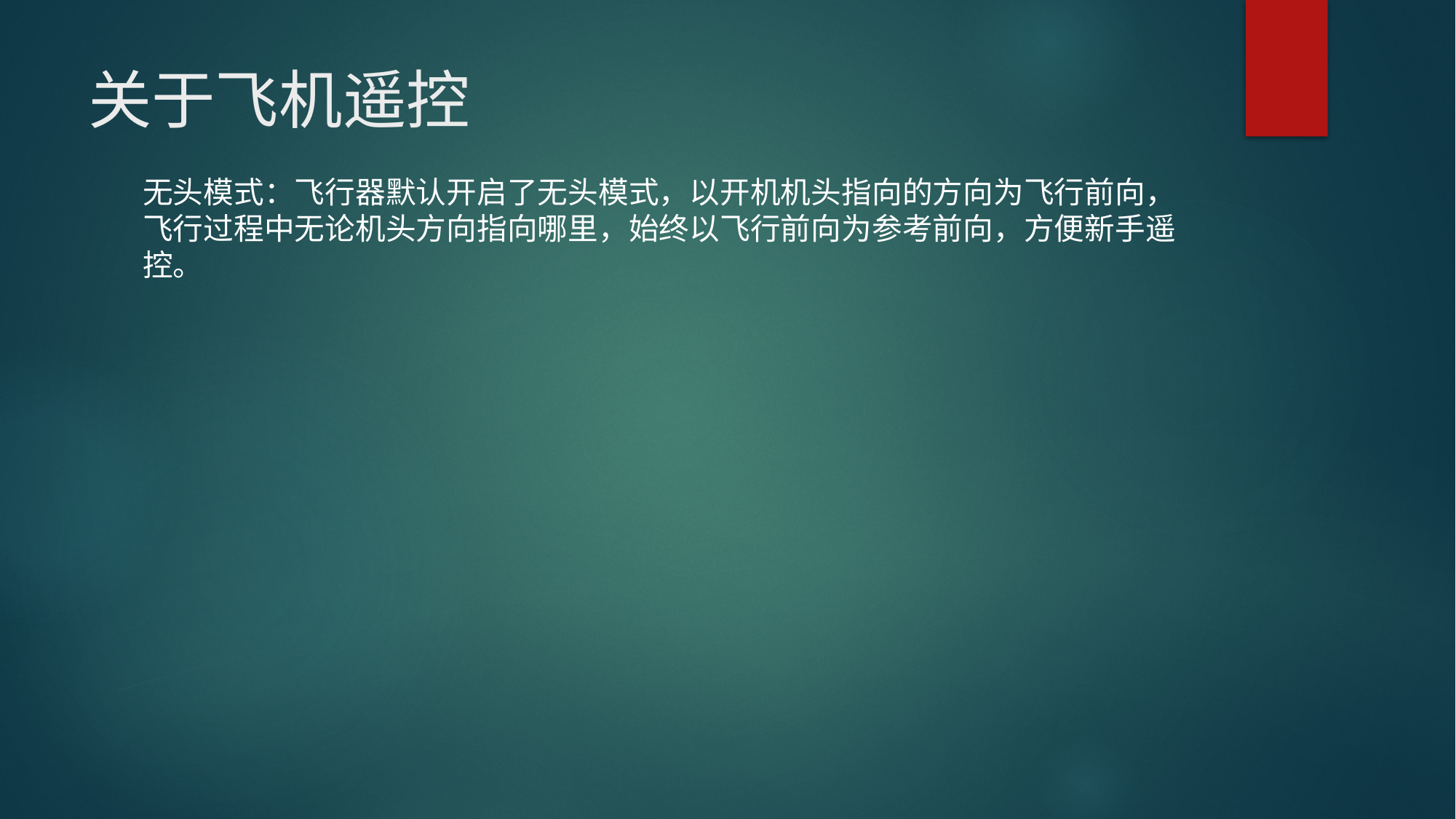

# 关于飞机遥控
无头模式：飞行器默认开启了无头模式，以开机机头指向的方向为飞行前向，飞行过程中无论机头方向指向哪里，始终以飞行前向为参考前向，方便新手遥控。